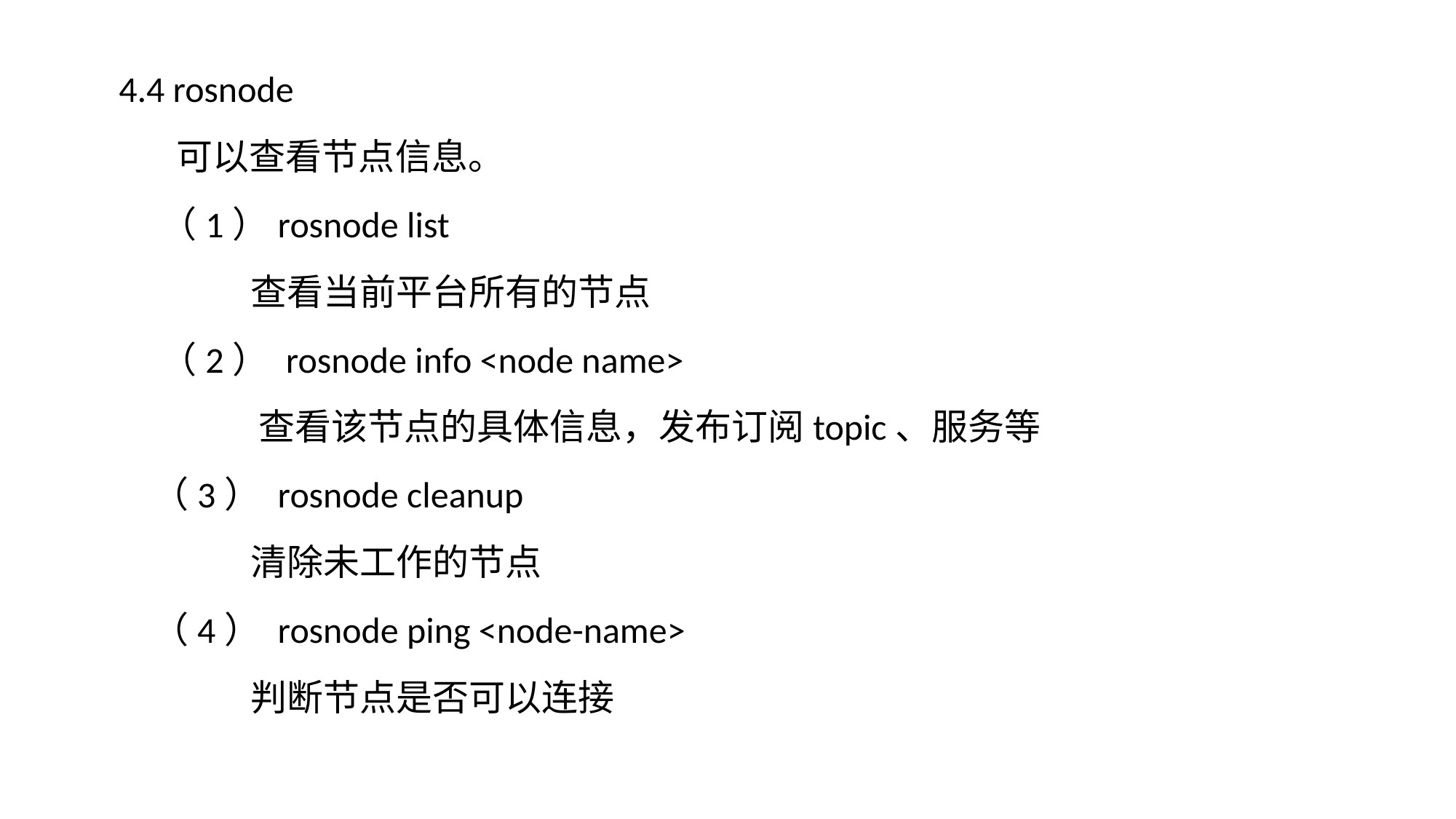

4.4 rosnode
      可以查看节点信息。
    （1）rosnode list
               查看当前平台所有的节点
    （2） rosnode info <node name>
                查看该节点的具体信息，发布订阅topic、服务等
   （3） rosnode cleanup
               清除未工作的节点
   （4） rosnode ping <node-name>
               判断节点是否可以连接